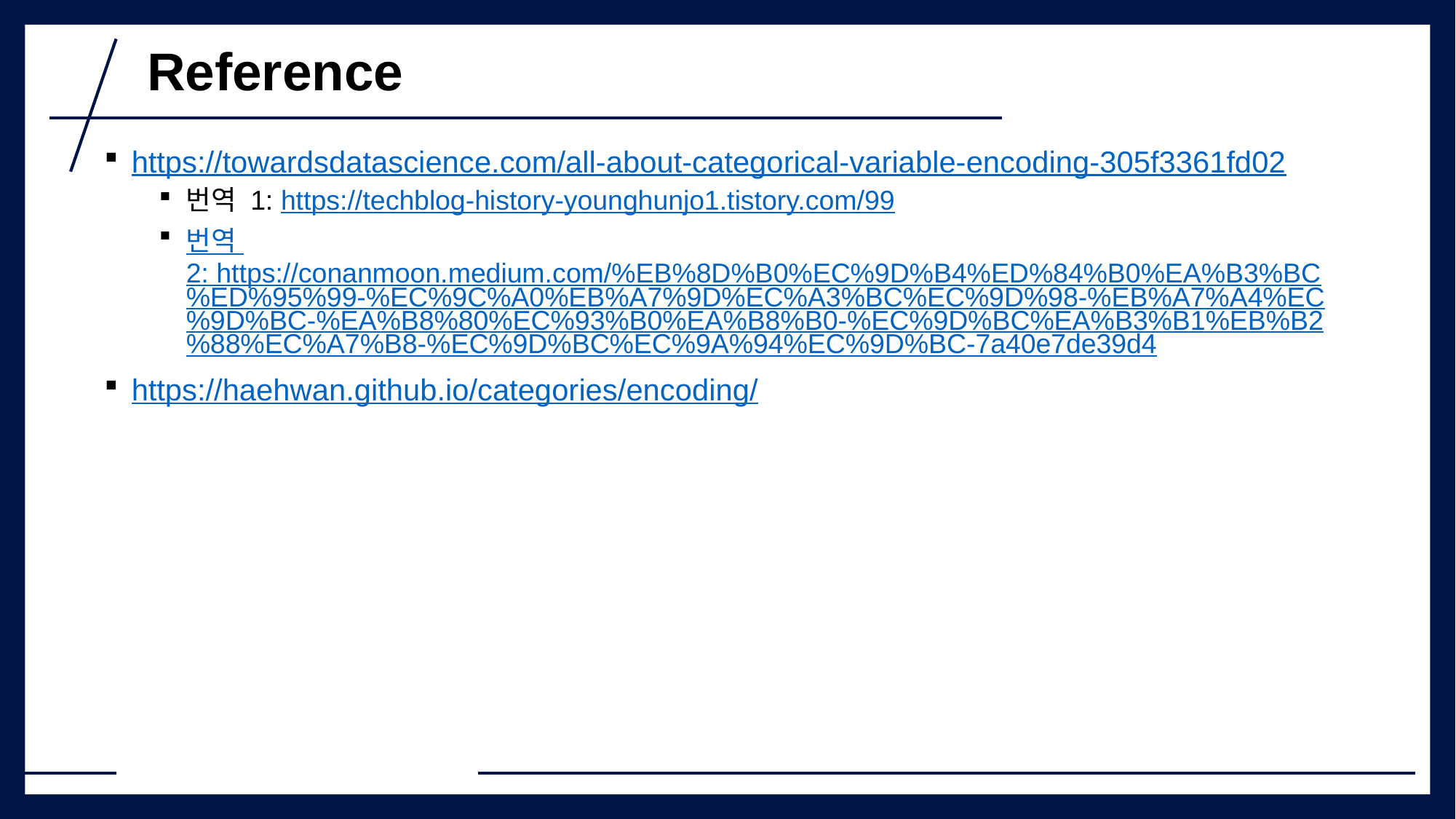

# Reference
https://towardsdatascience.com/all-about-categorical-variable-encoding-305f3361fd02
번역 1: https://techblog-history-younghunjo1.tistory.com/99
번역 2: https://conanmoon.medium.com/%EB%8D%B0%EC%9D%B4%ED%84%B0%EA%B3%BC%ED%95%99-%EC%9C%A0%EB%A7%9D%EC%A3%BC%EC%9D%98-%EB%A7%A4%EC%9D%BC-%EA%B8%80%EC%93%B0%EA%B8%B0-%EC%9D%BC%EA%B3%B1%EB%B2%88%EC%A7%B8-%EC%9D%BC%EC%9A%94%EC%9D%BC-7a40e7de39d4
https://haehwan.github.io/categories/encoding/